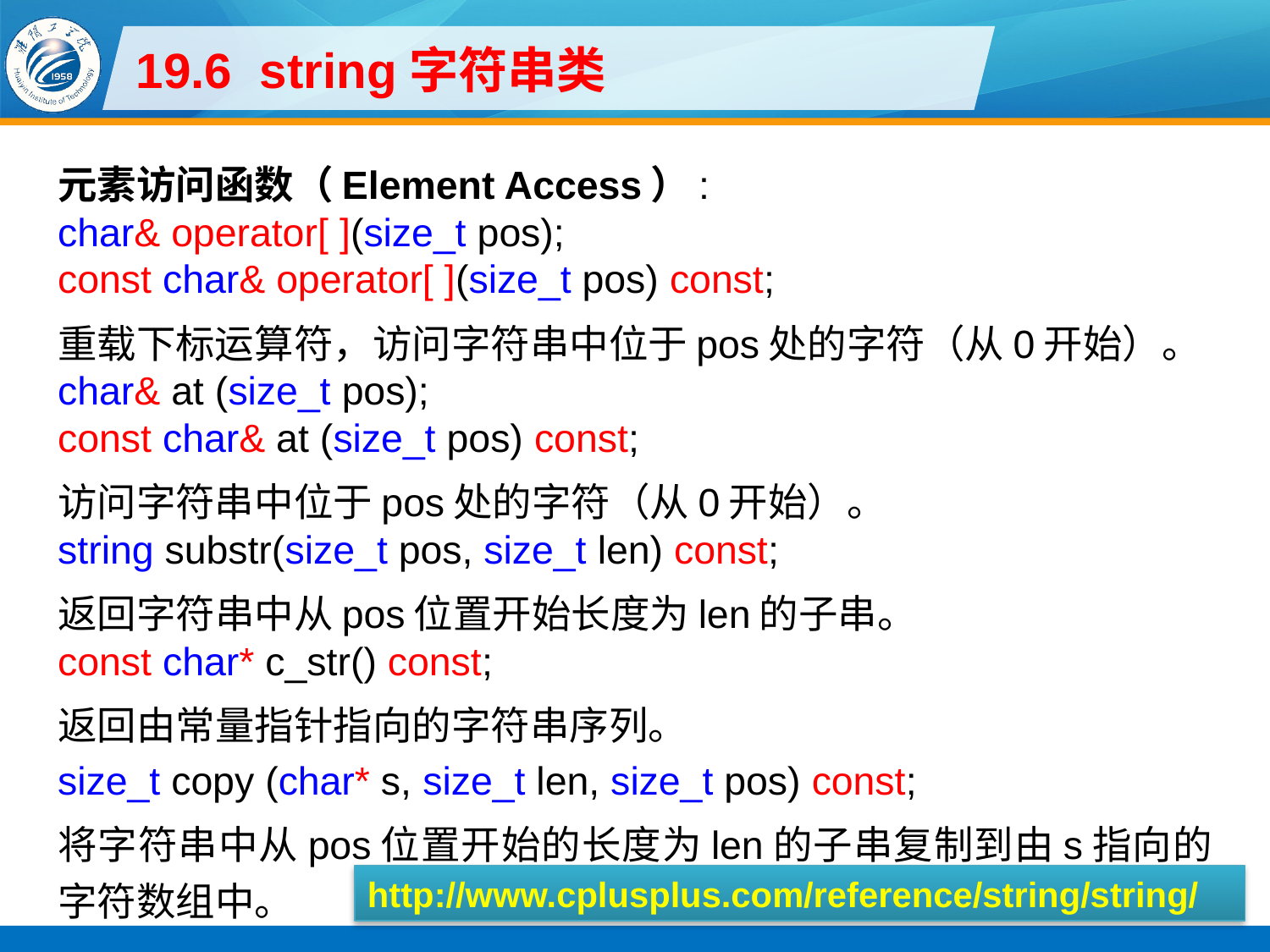

# 19.6  string字符串类
元素访问函数（Element Access）:
char& operator[ ](size_t pos);
const char& operator[ ](size_t pos) const;
重载下标运算符，访问字符串中位于pos处的字符（从0开始）。
char& at (size_t pos);
const char& at (size_t pos) const;
访问字符串中位于pos处的字符（从0开始）。
string substr(size_t pos, size_t len) const;
返回字符串中从pos位置开始长度为len的子串。
const char* c_str() const;
返回由常量指针指向的字符串序列。
size_t copy (char* s, size_t len, size_t pos) const;
将字符串中从pos位置开始的长度为len的子串复制到由s指向的字符数组中。
http://www.cplusplus.com/reference/string/string/